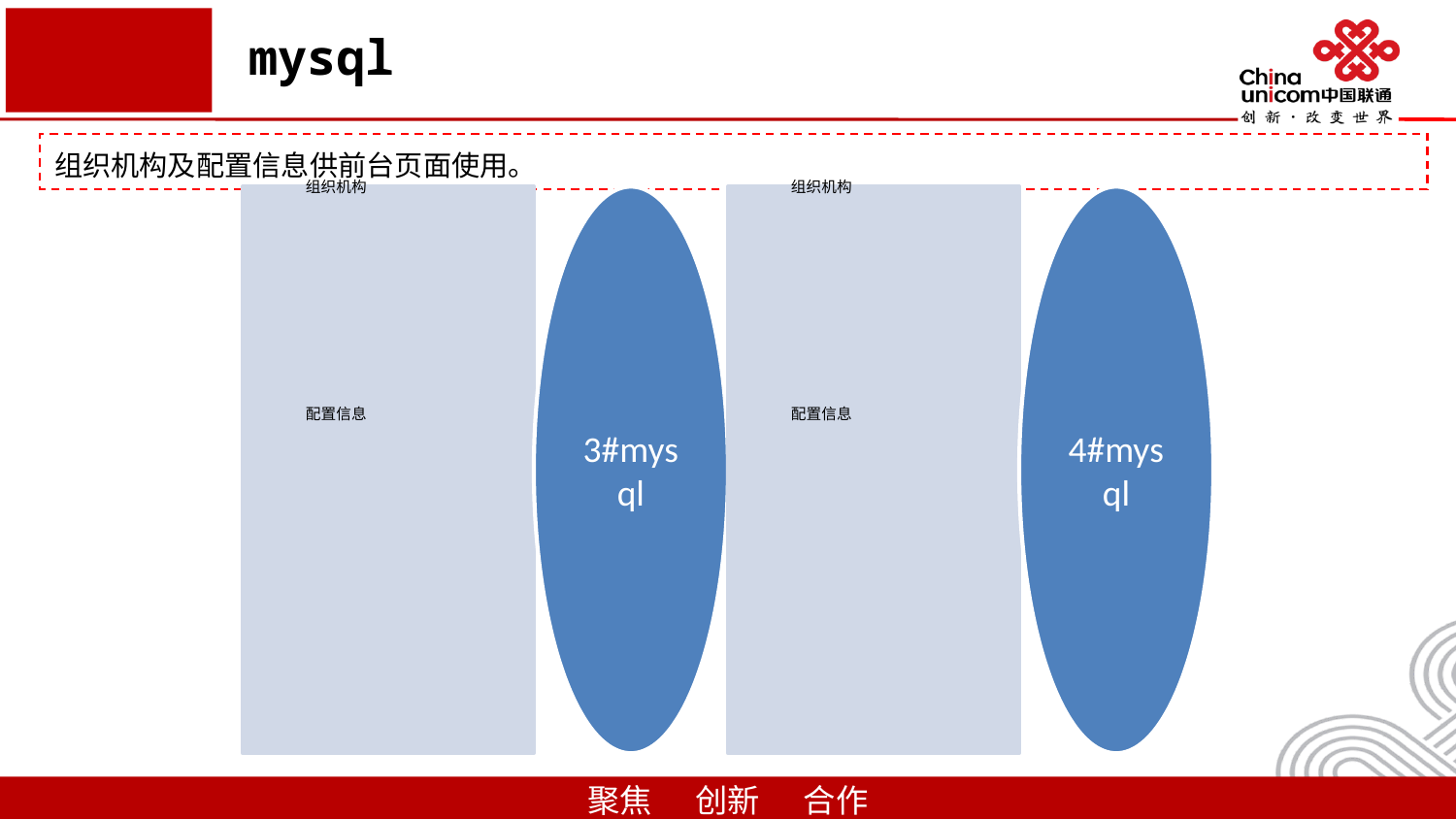

mysql
组织机构及配置信息供前台页面使用。
3#mysql
组织机构
配置信息
4#mysql
组织机构
配置信息